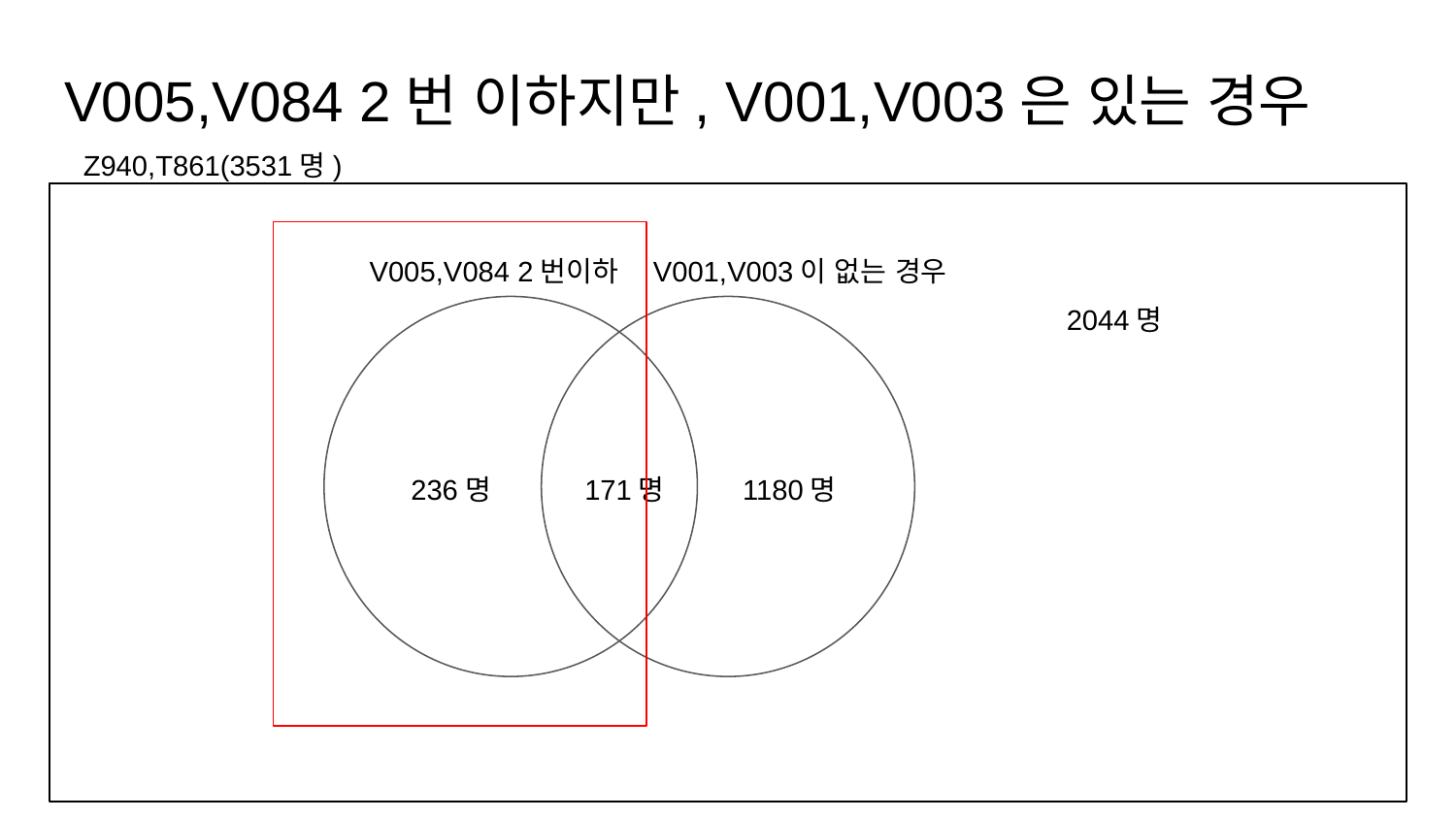

# V005,V084 2번 이하지만, V001,V003은 있는 경우
Z940,T861(3531명)

V005,V084 2번이하
V001,V003이 없는 경우
2044명

236명
171명
1180명